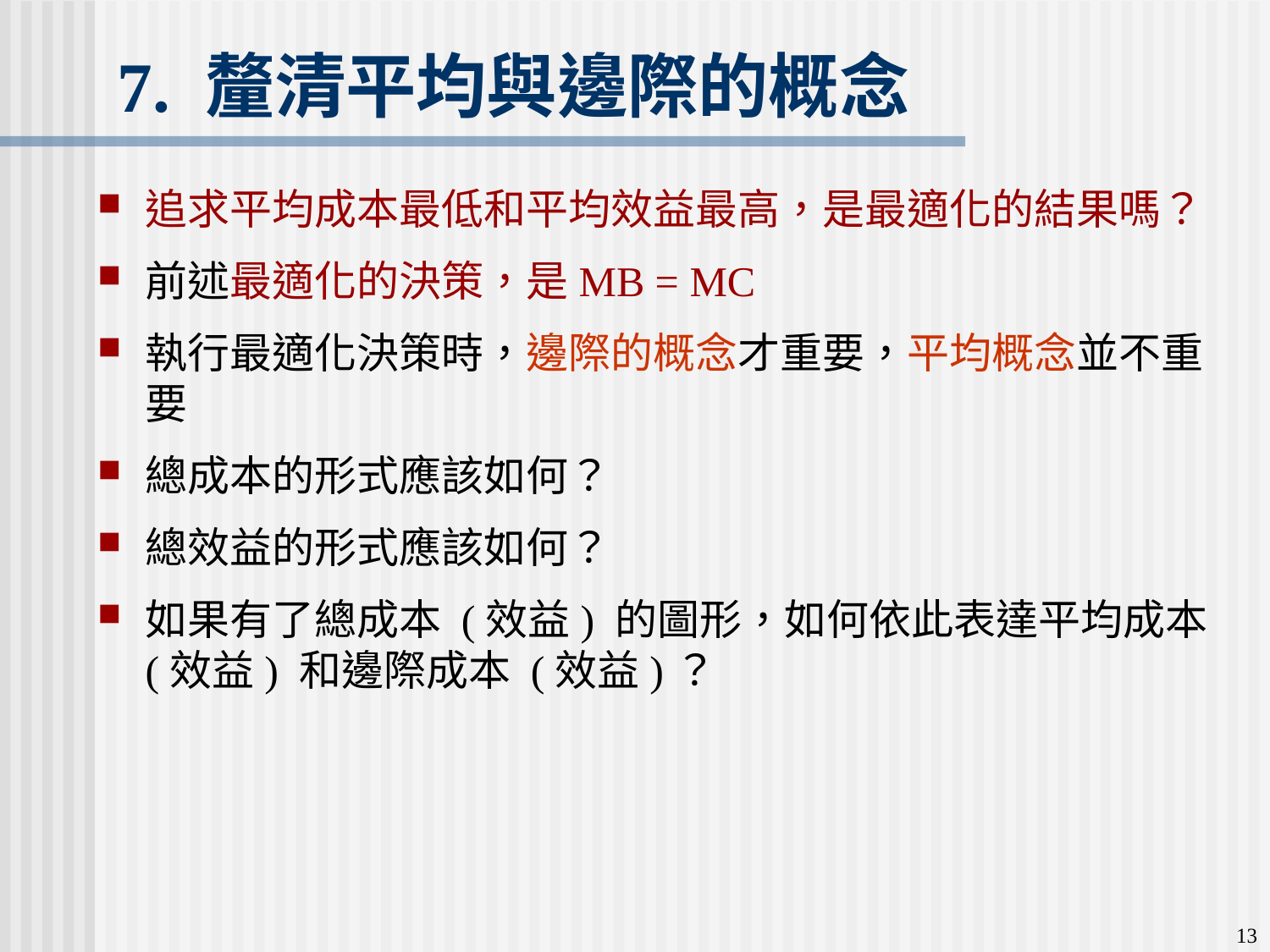

7. 釐清平均與邊際的概念
追求平均成本最低和平均效益最高，是最適化的結果嗎？
前述最適化的決策，是MB = MC
執行最適化決策時，邊際的概念才重要，平均概念並不重要
總成本的形式應該如何？
總效益的形式應該如何？
如果有了總成本 (效益) 的圖形，如何依此表達平均成本 (效益) 和邊際成本 (效益)？
13